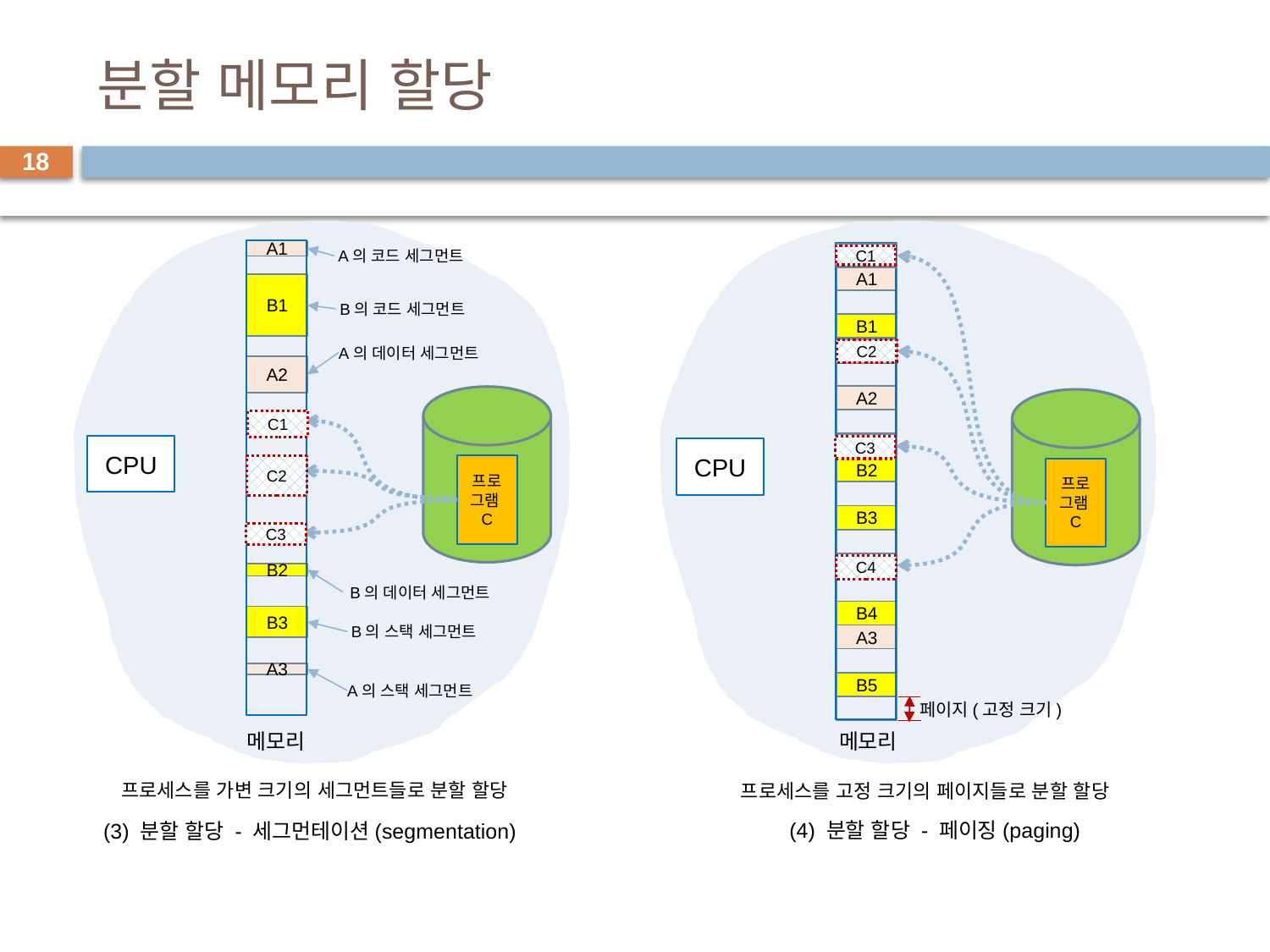

# 분할 메모리 할당
18

A1

A1

B1

A2

B2

B3

B4
A3

B5

C1
A의 코드 세그먼트
B1
B의 코드 세그먼트
C2
A의 데이터 세그먼트
A2

C1
CPU
C3
CPU
프로그램C
C2
프로그램C
C3
C4
B2
B의 데이터 세그먼트
B3
B의 스택 세그먼트
A3
A의 스택 세그먼트
페이지(고정 크기)
메모리
메모리
프로세스를 가변 크기의 세그먼트들로 분할 할당
프로세스를 고정 크기의 페이지들로 분할 할당
(4) 분할 할당 - 페이징(paging)
(3) 분할 할당 - 세그먼테이션(segmentation)